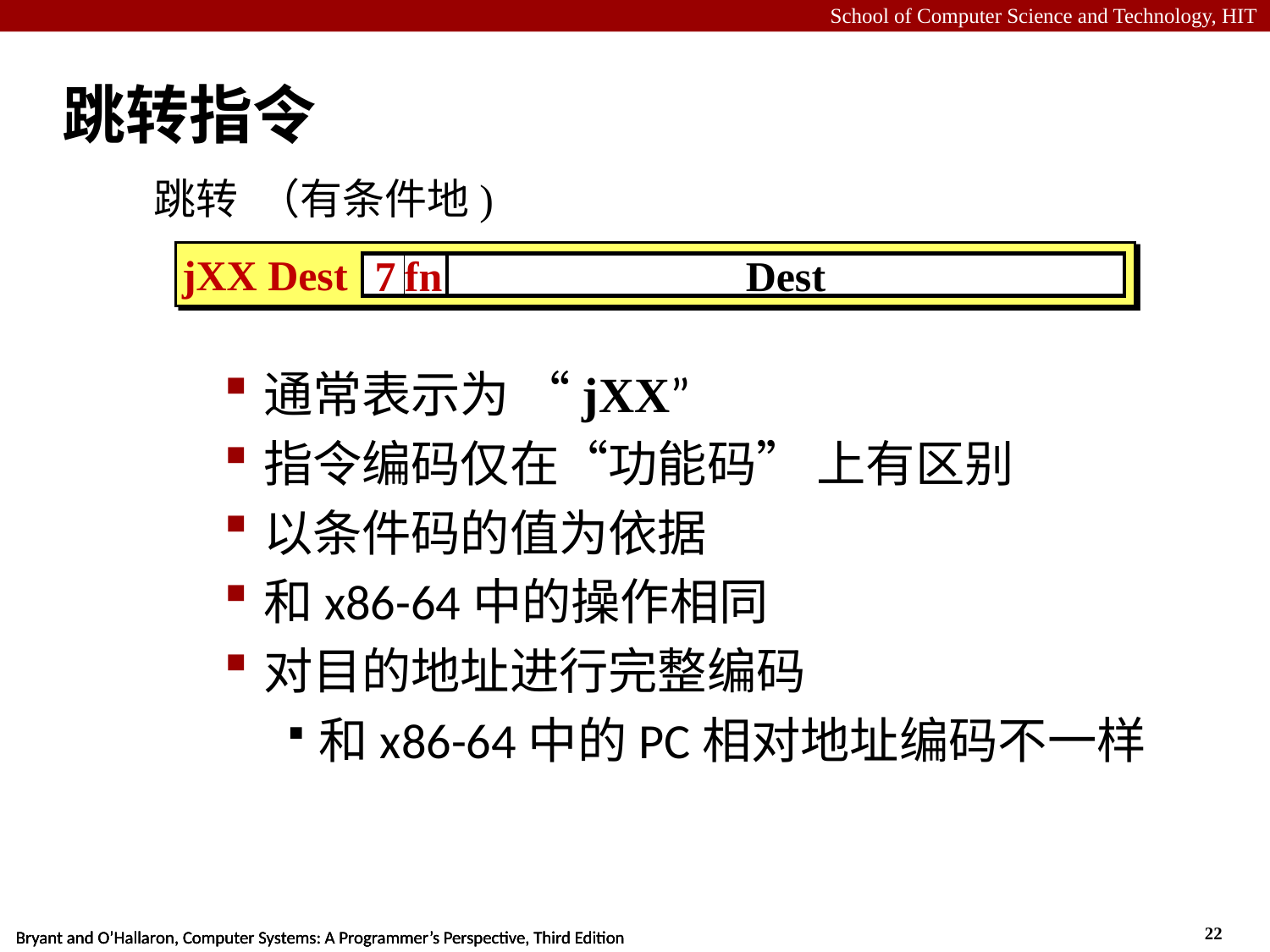

# 跳转指令
跳转  （有条件地)
jXX Dest
7

fn
Dest
通常表示为 “jXX”
指令编码仅在“功能码” 上有区别
以条件码的值为依据
和x86-64中的操作相同
对目的地址进行完整编码
和x86-64中的PC相对地址编码不一样